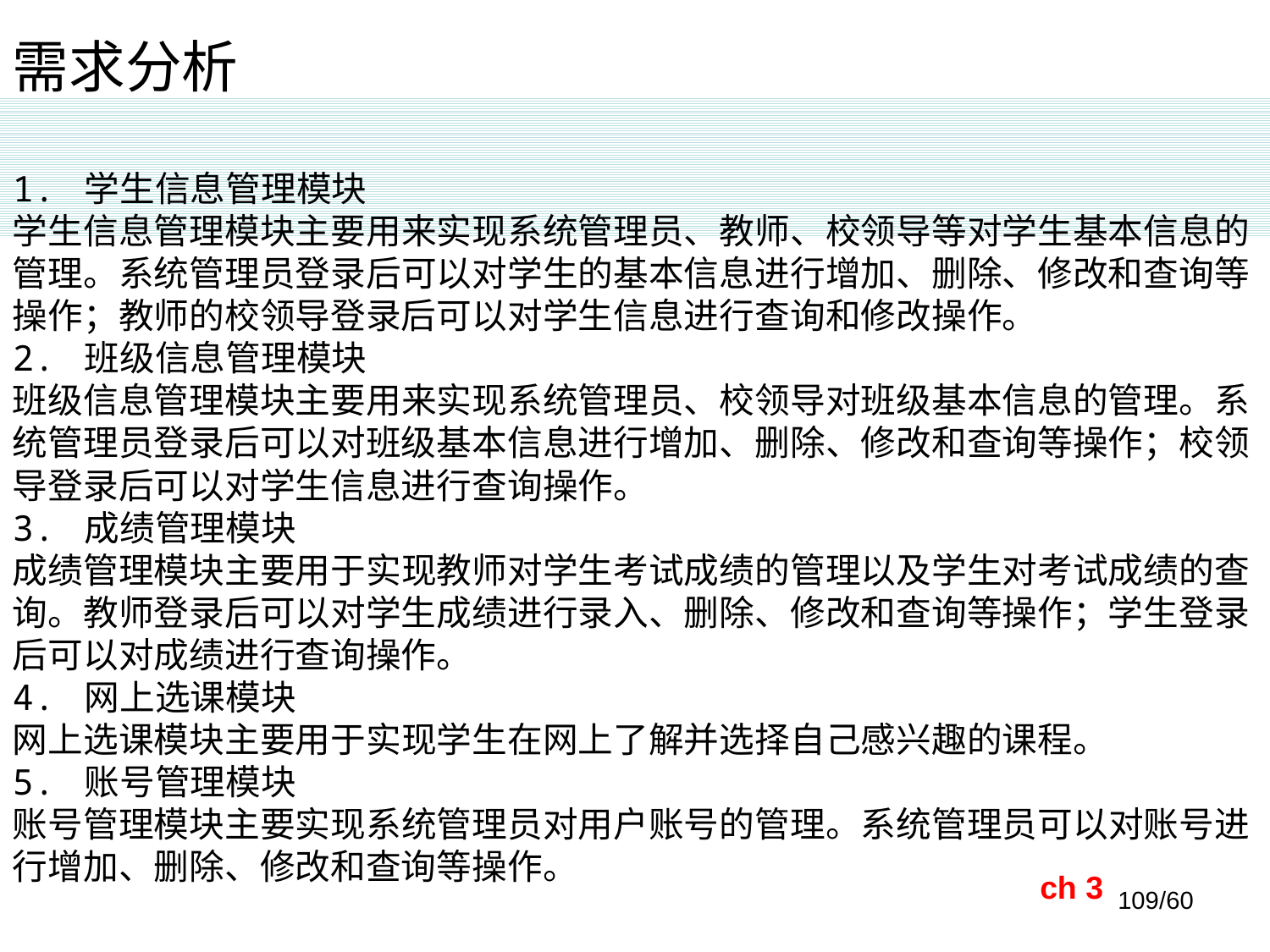

需求分析

1. 学生信息管理模块
学生信息管理模块主要用来实现系统管理员、教师、校领导等对学生基本信息的管理。系统管理员登录后可以对学生的基本信息进行增加、删除、修改和查询等操作；教师的校领导登录后可以对学生信息进行查询和修改操作。
2. 班级信息管理模块
班级信息管理模块主要用来实现系统管理员、校领导对班级基本信息的管理。系统管理员登录后可以对班级基本信息进行增加、删除、修改和查询等操作；校领导登录后可以对学生信息进行查询操作。
3. 成绩管理模块
成绩管理模块主要用于实现教师对学生考试成绩的管理以及学生对考试成绩的查询。教师登录后可以对学生成绩进行录入、删除、修改和查询等操作；学生登录后可以对成绩进行查询操作。
4. 网上选课模块
网上选课模块主要用于实现学生在网上了解并选择自己感兴趣的课程。
5. 账号管理模块
账号管理模块主要实现系统管理员对用户账号的管理。系统管理员可以对账号进行增加、删除、修改和查询等操作。
ch 3
109/60